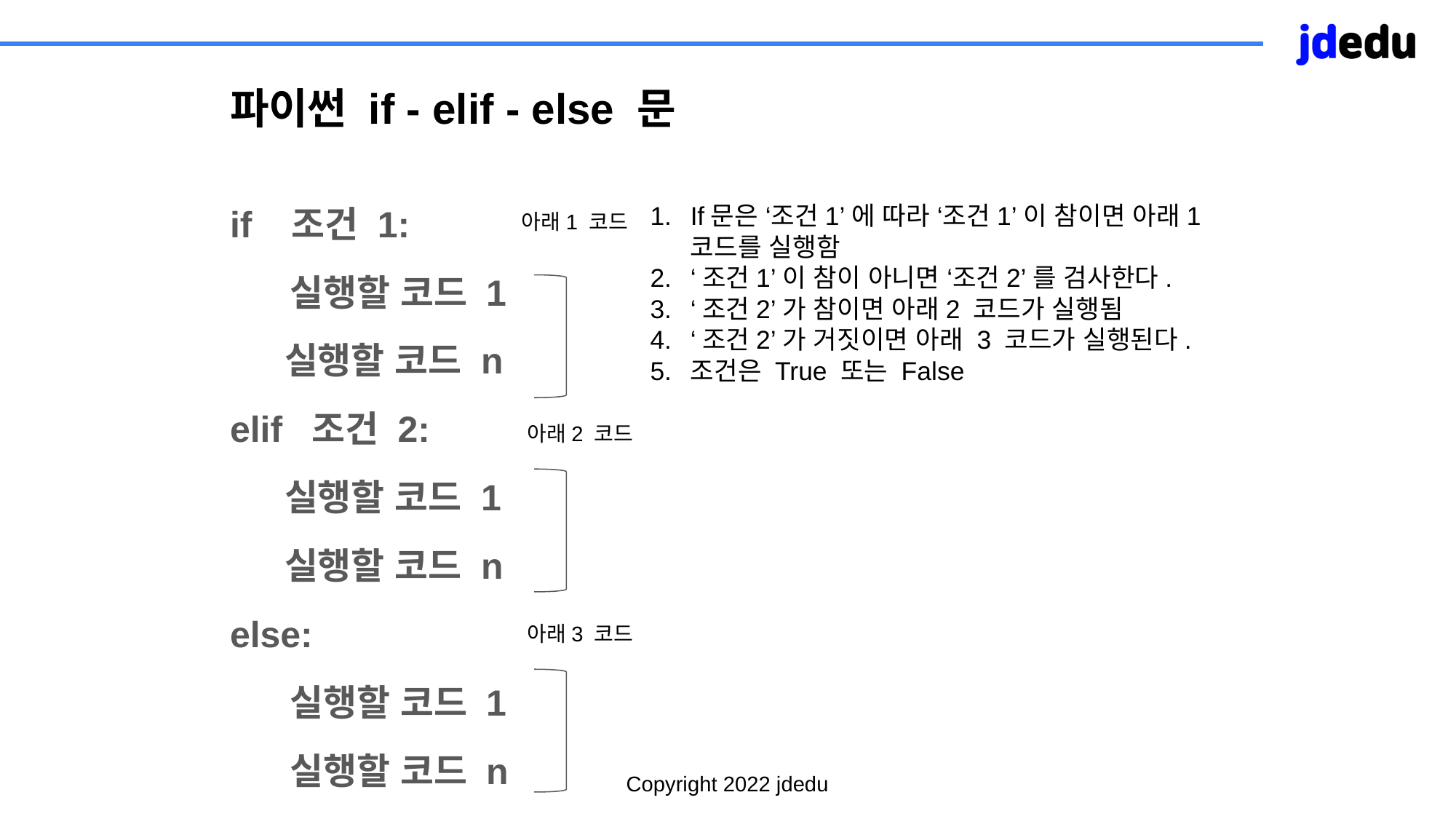

# 파이썬 if - elif - else 문
if   조건 1:
     실행할 코드 1
실행할 코드 n
elif  조건 2:
실행할 코드 1
실행할 코드 n
else:
     실행할 코드 1
     실행할 코드 n
If문은 ‘조건1’에 따라 ‘조건1’이 참이면 아래1 코드를 실행함
‘조건1’이 참이 아니면 ‘조건2’를 검사한다.
‘조건2’가 참이면 아래2 코드가 실행됨
‘조건2’가 거짓이면 아래 3 코드가 실행된다.
조건은 True 또는 False
아래1 코드

아래2 코드

아래3 코드